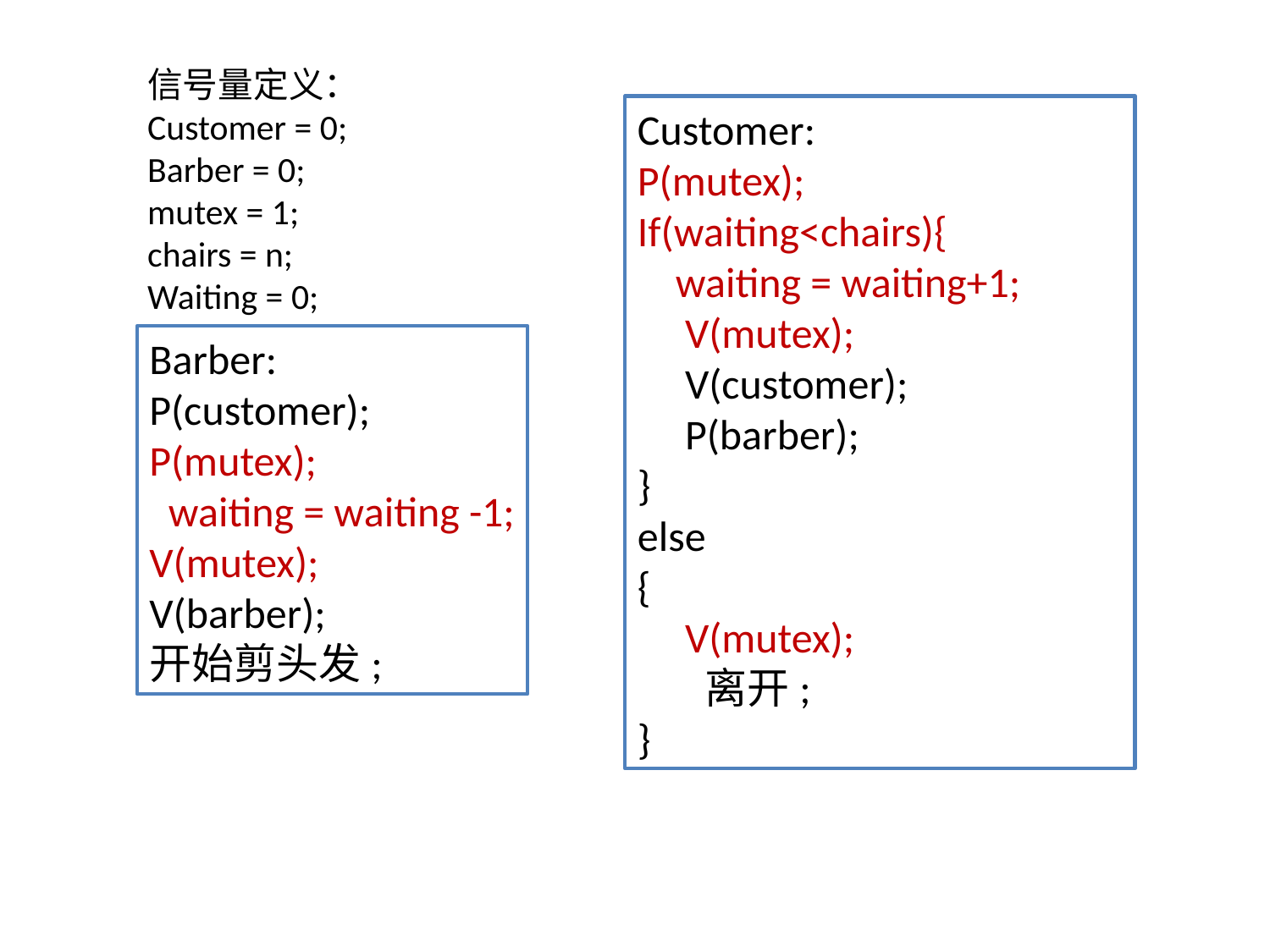

信号量定义：
Customer = 0;
Barber = 0;
mutex = 1;
chairs = n;
Waiting = 0;
Customer:
P(mutex);
If(waiting<chairs){
    waiting = waiting+1;
     V(mutex);
     V(customer);
     P(barber);
}
else
{
     V(mutex);
      离开;
}
Barber:
P(customer);
P(mutex);
  waiting = waiting -1;
V(mutex);
V(barber);
开始剪头发;